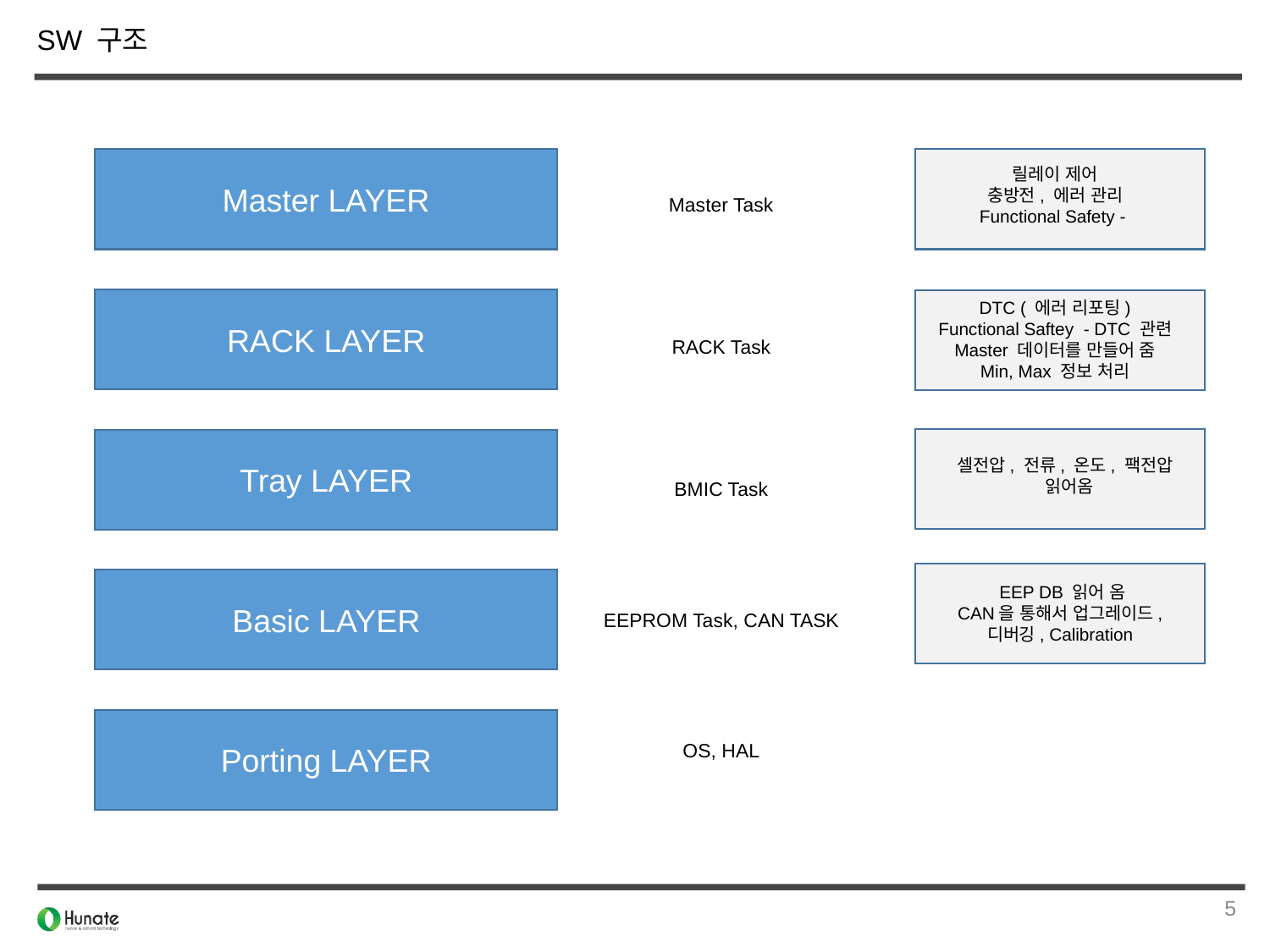

SW 구조
Master LAYER

릴레이 제어
충방전, 에러 관리
Functional Safety -
Master Task
RACK LAYER
DTC ( 에러 리포팅)
Functional Saftey  - DTC 관련
Master 데이터를 만들어 줌
Min, Max 정보 처리

RACK Task

Tray LAYER
셀전압, 전류, 온도, 팩전압
 읽어옴
BMIC Task

Basic LAYER
 EEP DB 읽어 옴
CAN을 통해서 업그레이드, 디버깅, Calibration
EEPROM Task, CAN TASK
Porting LAYER
OS, HAL
5